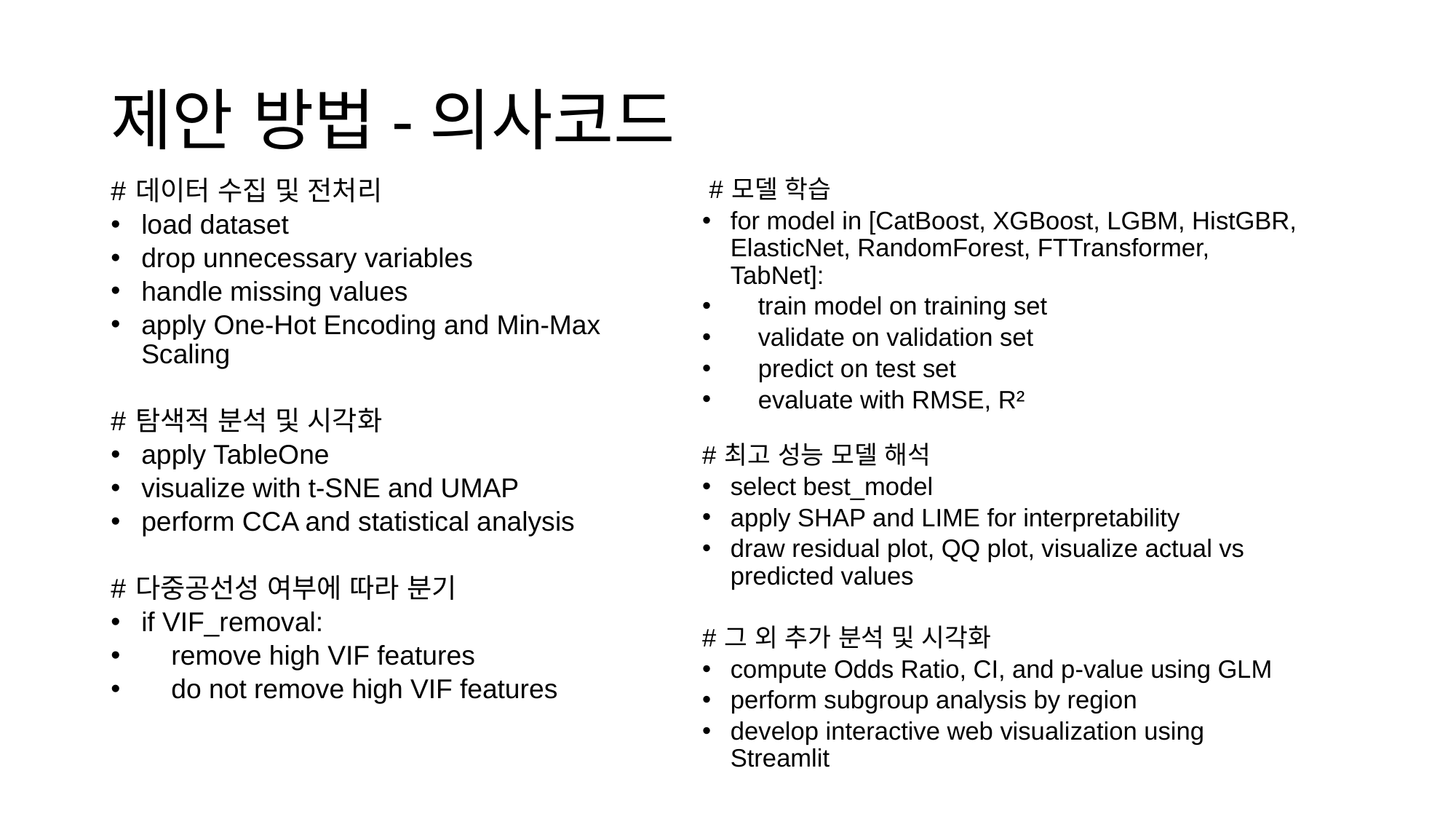

# 제안 방법-의사코드
# 데이터 수집 및 전처리
load dataset
drop unnecessary variables
handle missing values
apply One-Hot Encoding and Min-Max Scaling

# 탐색적 분석 및 시각화
apply TableOne
visualize with t-SNE and UMAP
perform CCA and statistical analysis

# 다중공선성 여부에 따라 분기
if VIF_removal:
    remove high VIF features
    do not remove high VIF features

 # 모델 학습
for model in [CatBoost, XGBoost, LGBM, HistGBR, ElasticNet, RandomForest, FTTransformer, TabNet]:
    train model on training set
    validate on validation set
    predict on test set
    evaluate with RMSE, R²

# 최고 성능 모델 해석
select best_model
apply SHAP and LIME for interpretability
draw residual plot, QQ plot, visualize actual vs predicted values

# 그 외 추가 분석 및 시각화
compute Odds Ratio, CI, and p-value using GLM
perform subgroup analysis by region
develop interactive web visualization using Streamlit